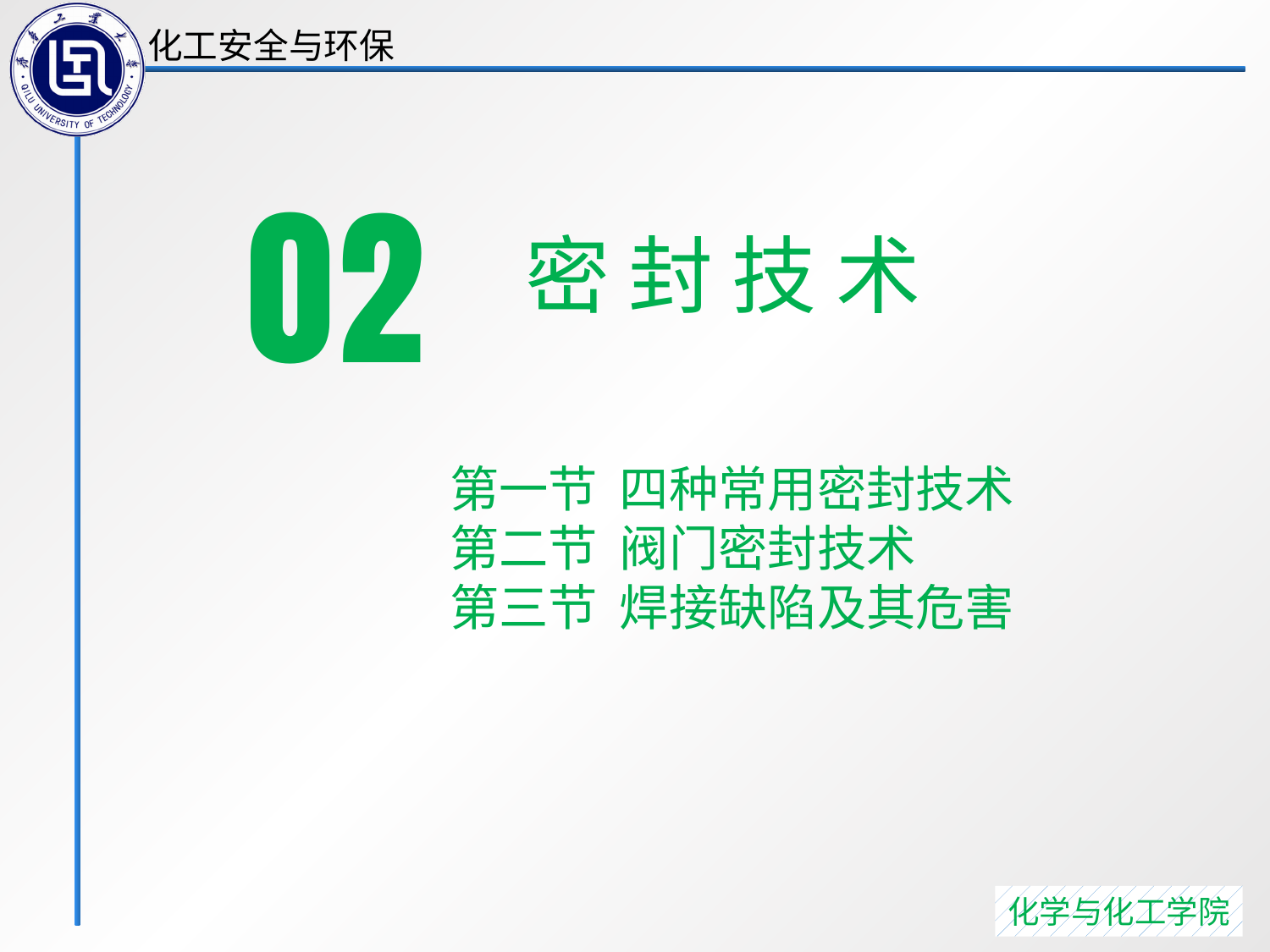

02
    密 封 技 术
第一节  四种常用密封技术
第二节  阀门密封技术
第三节  焊接缺陷及其危害